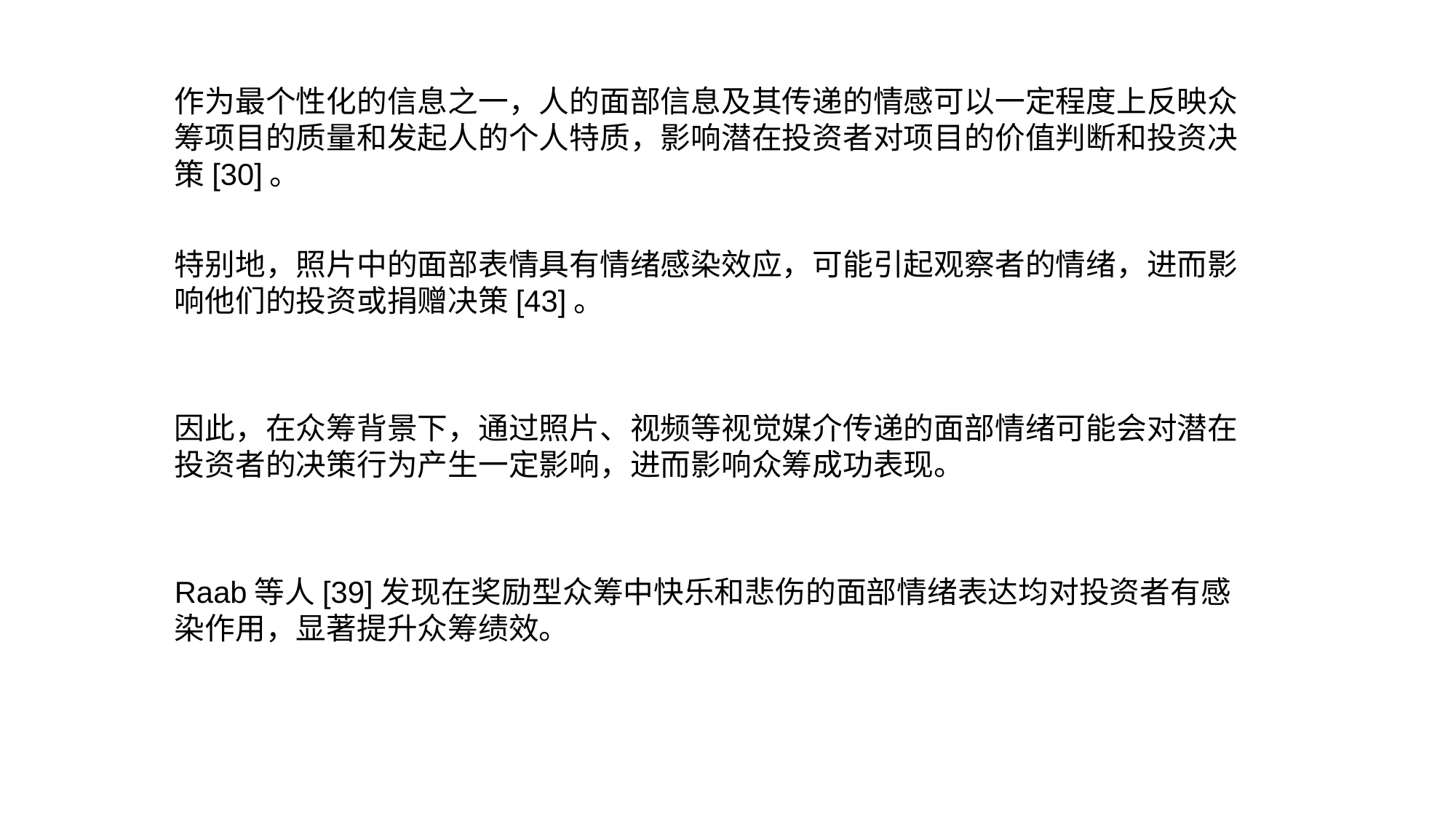

作为最个性化的信息之一，人的面部信息及其传递的情感可以一定程度上反映众筹项目的质量和发起人的个人特质，影响潜在投资者对项目的价值判断和投资决策[30]。

特别地，照片中的面部表情具有情绪感染效应，可能引起观察者的情绪，进而影响他们的投资或捐赠决策[43]。
因此，在众筹背景下，通过照片、视频等视觉媒介传递的面部情绪可能会对潜在投资者的决策行为产生一定影响，进而影响众筹成功表现。
Raab等人[39]发现在奖励型众筹中快乐和悲伤的面部情绪表达均对投资者有感染作用，显著提升众筹绩效。